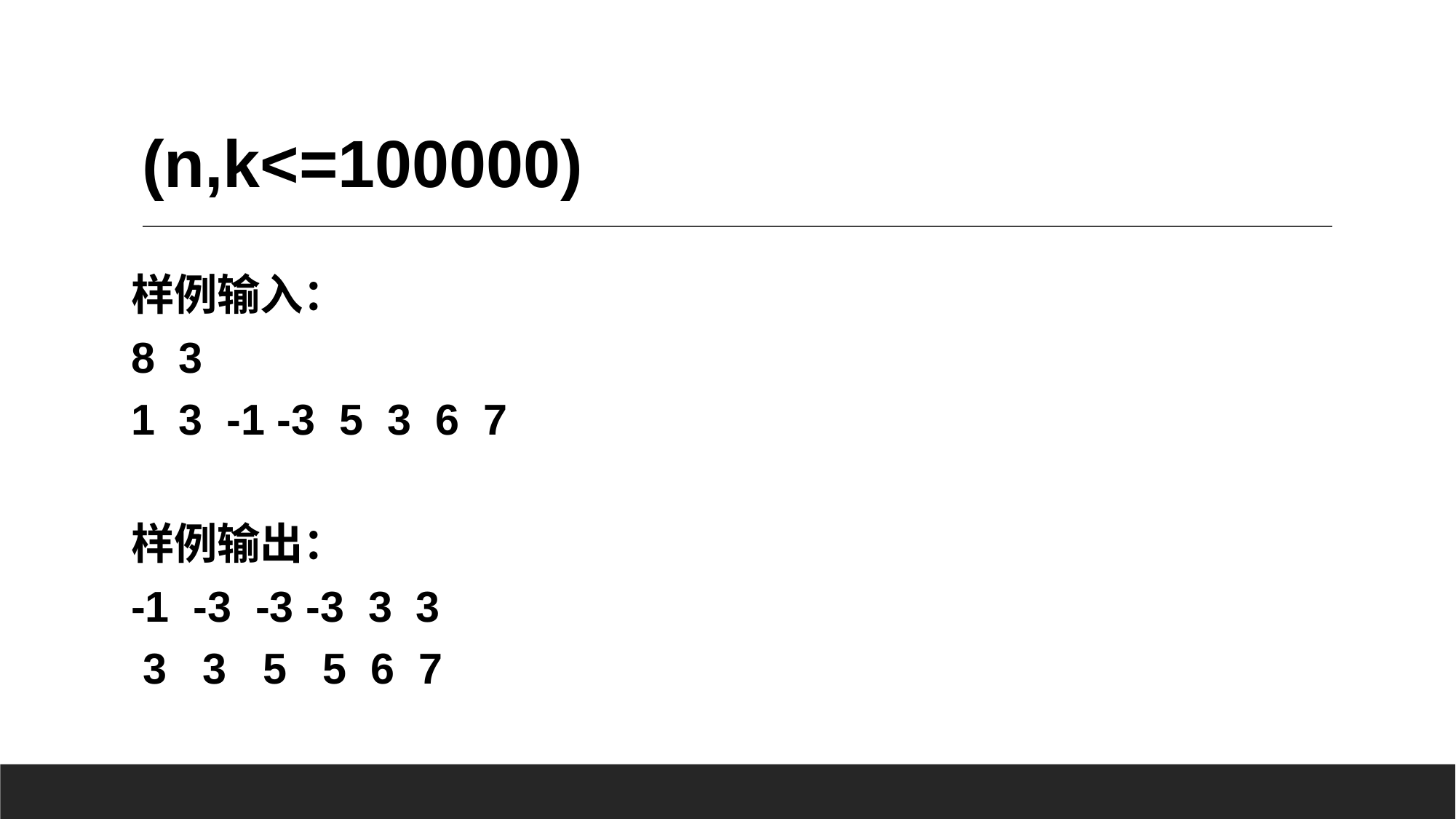

# (n,k<=100000)
样例输入：
8  3
1  3  -1 -3  5  3  6  7

样例输出：
-1  -3  -3 -3  3  3
 3   3   5   5  6  7